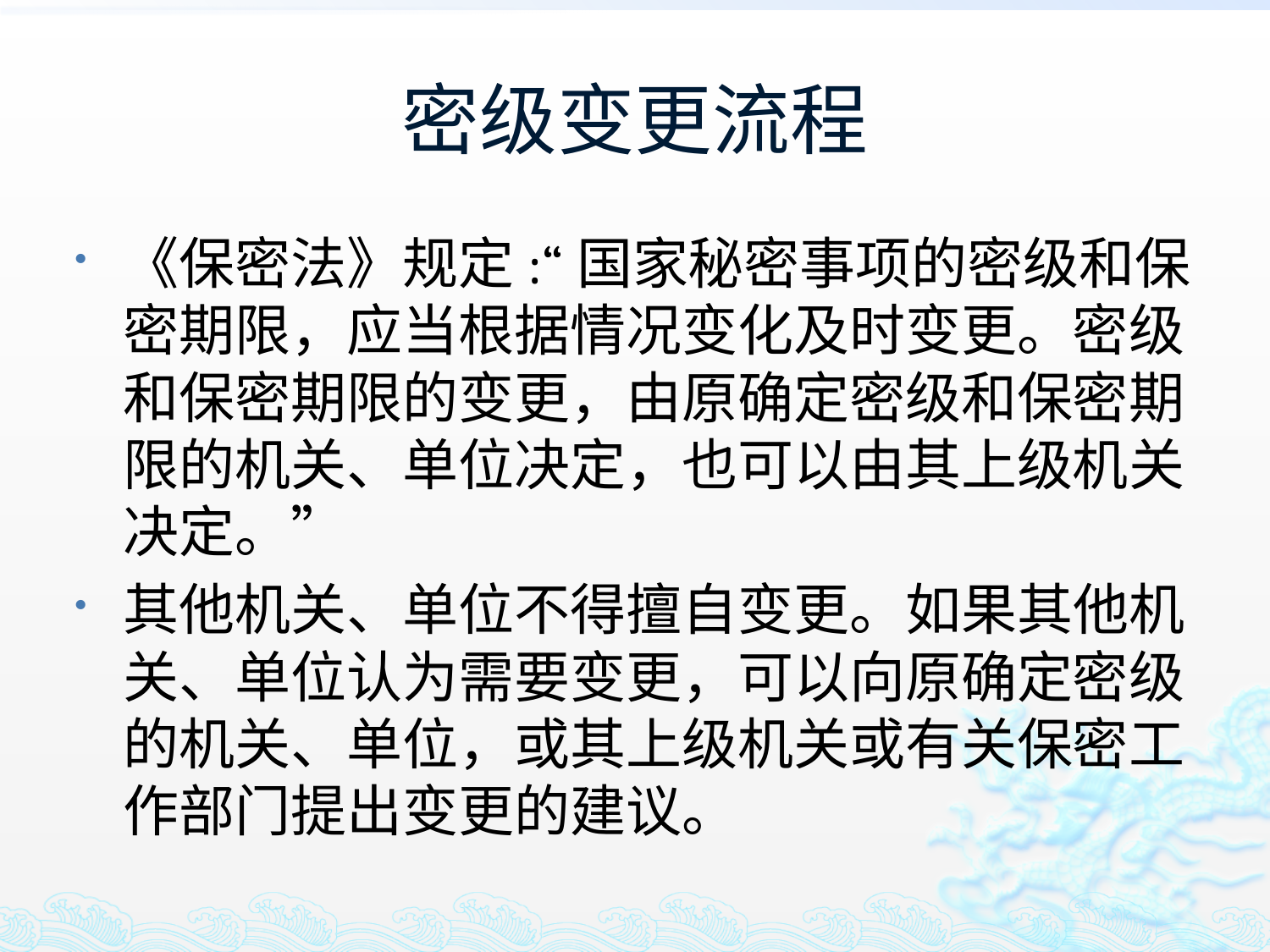

# 密级变更流程
《保密法》规定:“国家秘密事项的密级和保密期限，应当根据情况变化及时变更。密级和保密期限的变更，由原确定密级和保密期限的机关、单位决定，也可以由其上级机关决定。”
其他机关、单位不得擅自变更。如果其他机关、单位认为需要变更，可以向原确定密级的机关、单位，或其上级机关或有关保密工作部门提出变更的建议。